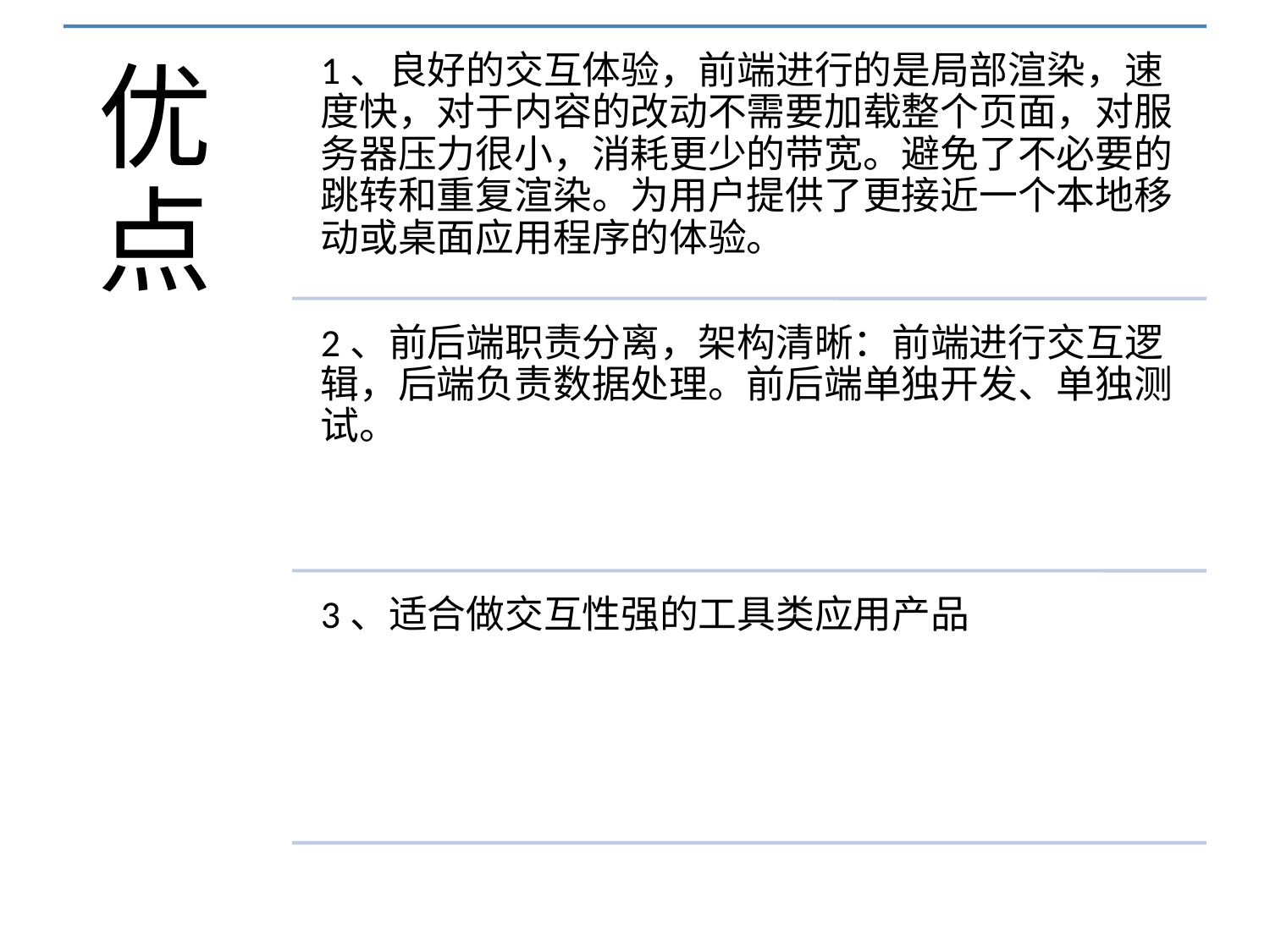

优点
1、良好的交互体验，前端进行的是局部渲染，速度快，对于内容的改动不需要加载整个页面，对服务器压力很小，消耗更少的带宽。避免了不必要的跳转和重复渲染。为用户提供了更接近一个本地移动或桌面应用程序的体验。
2、前后端职责分离，架构清晰：前端进行交互逻辑，后端负责数据处理。前后端单独开发、单独测试。
3、适合做交互性强的工具类应用产品